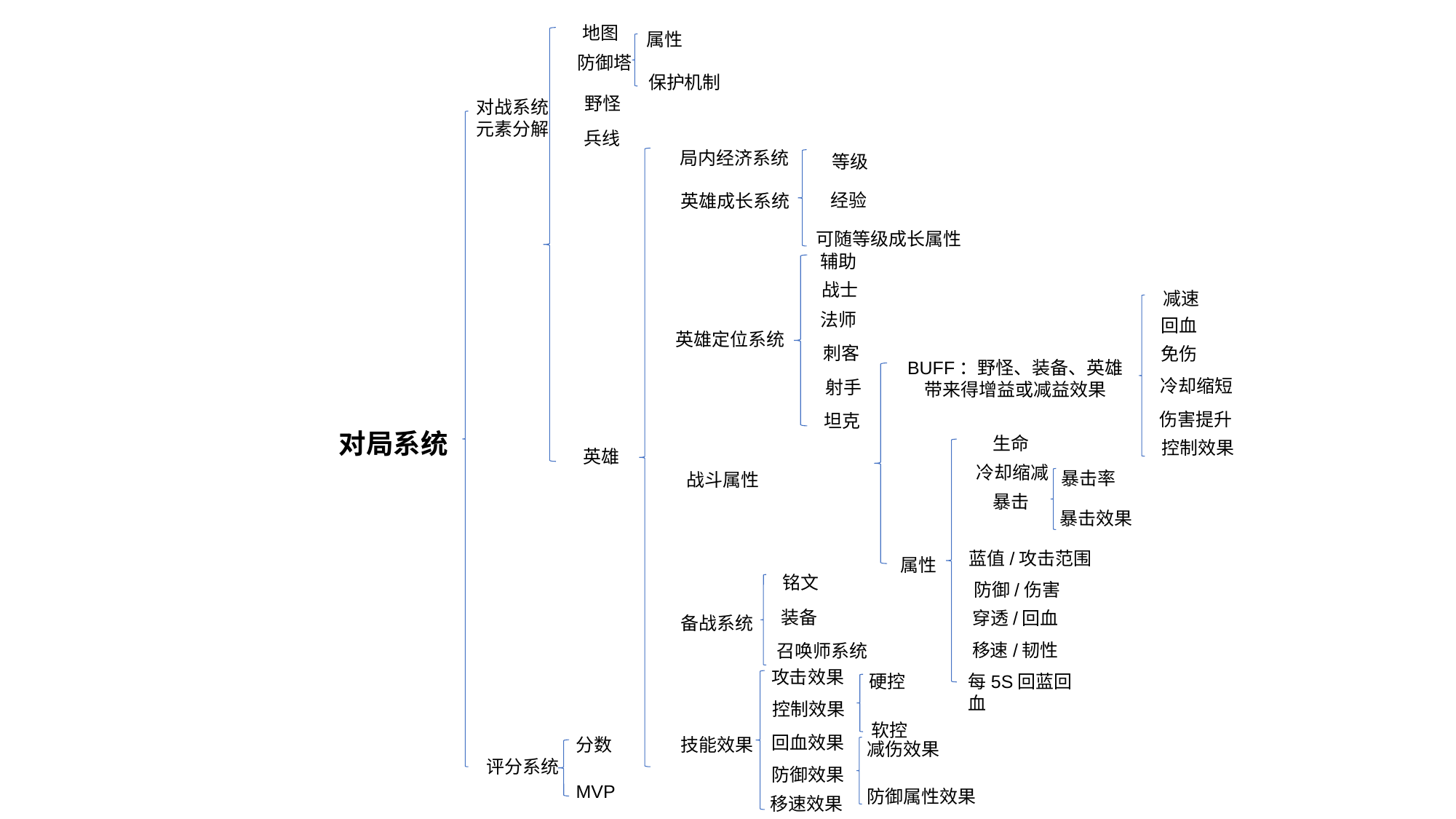

地图
属性

防御塔
保护机制
野怪
对战系统元素分解

兵线
局内经济系统
等级

经验
英雄成长系统
可随等级成长属性
辅助

战士
减速

法师
回血
英雄定位系统
刺客
免伤
BUFF：野怪、装备、英雄带来得增益或减益效果

冷却缩短
射手
伤害提升
坦克
对局系统
生命
控制效果

英雄
冷却缩减
暴击率
战斗属性

暴击
暴击效果
蓝值/攻击范围
属性
铭文
防御/伤害

装备
穿透/回血
备战系统
移速/韧性
召唤师系统
攻击效果
硬控
每5S回蓝回血

控制效果
软控
回血效果
技能效果
分数
减伤效果

评分系统
防御效果
MVP
防御属性效果
移速效果